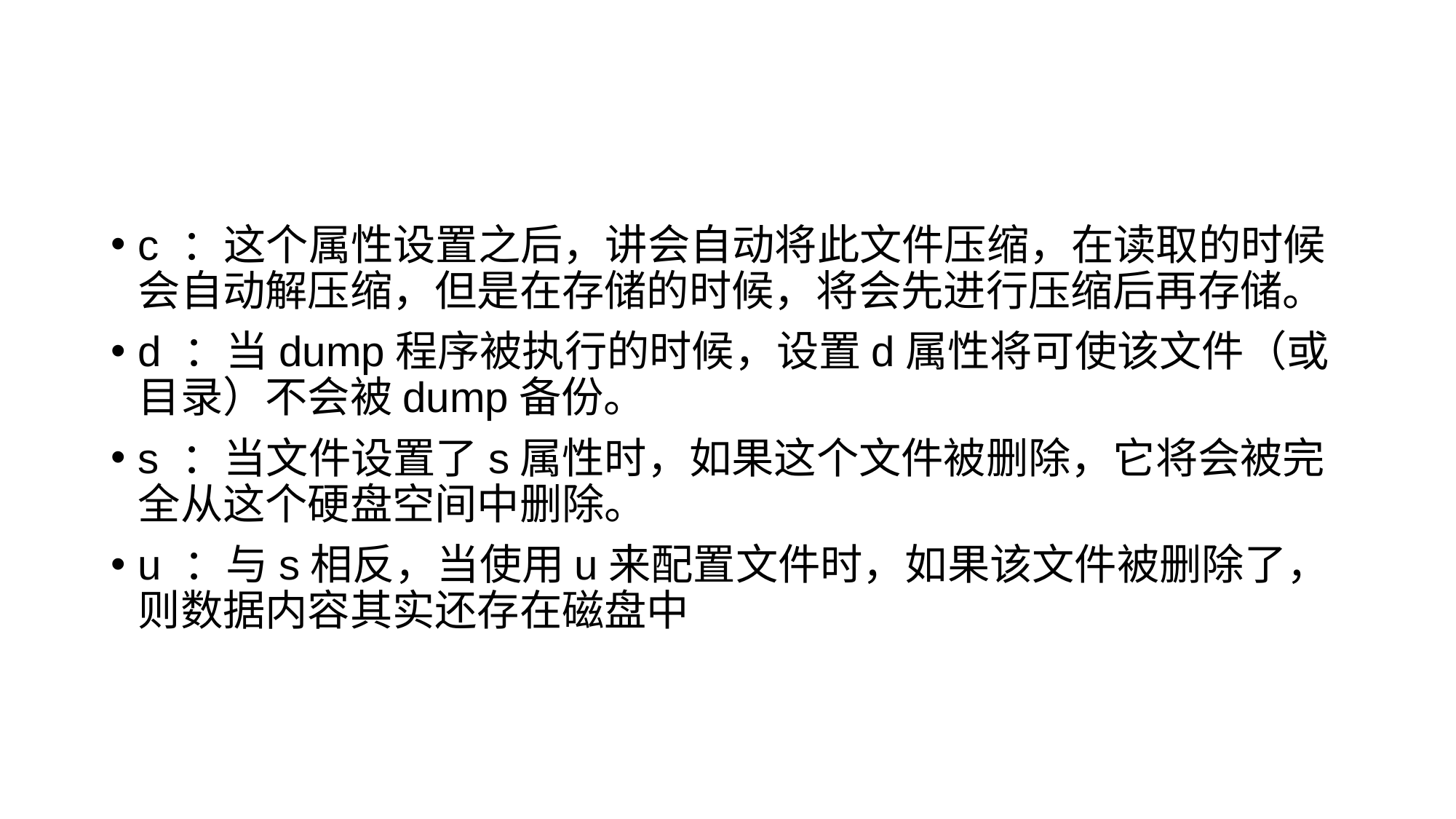

#
c ：这个属性设置之后，讲会自动将此文件压缩，在读取的时候会自动解压缩，但是在存储的时候，将会先进行压缩后再存储。
d ：当dump程序被执行的时候，设置d属性将可使该文件（或目录）不会被dump备份。
s ：当文件设置了s属性时，如果这个文件被删除，它将会被完全从这个硬盘空间中删除。
u ：与s相反，当使用u来配置文件时，如果该文件被删除了，则数据内容其实还存在磁盘中